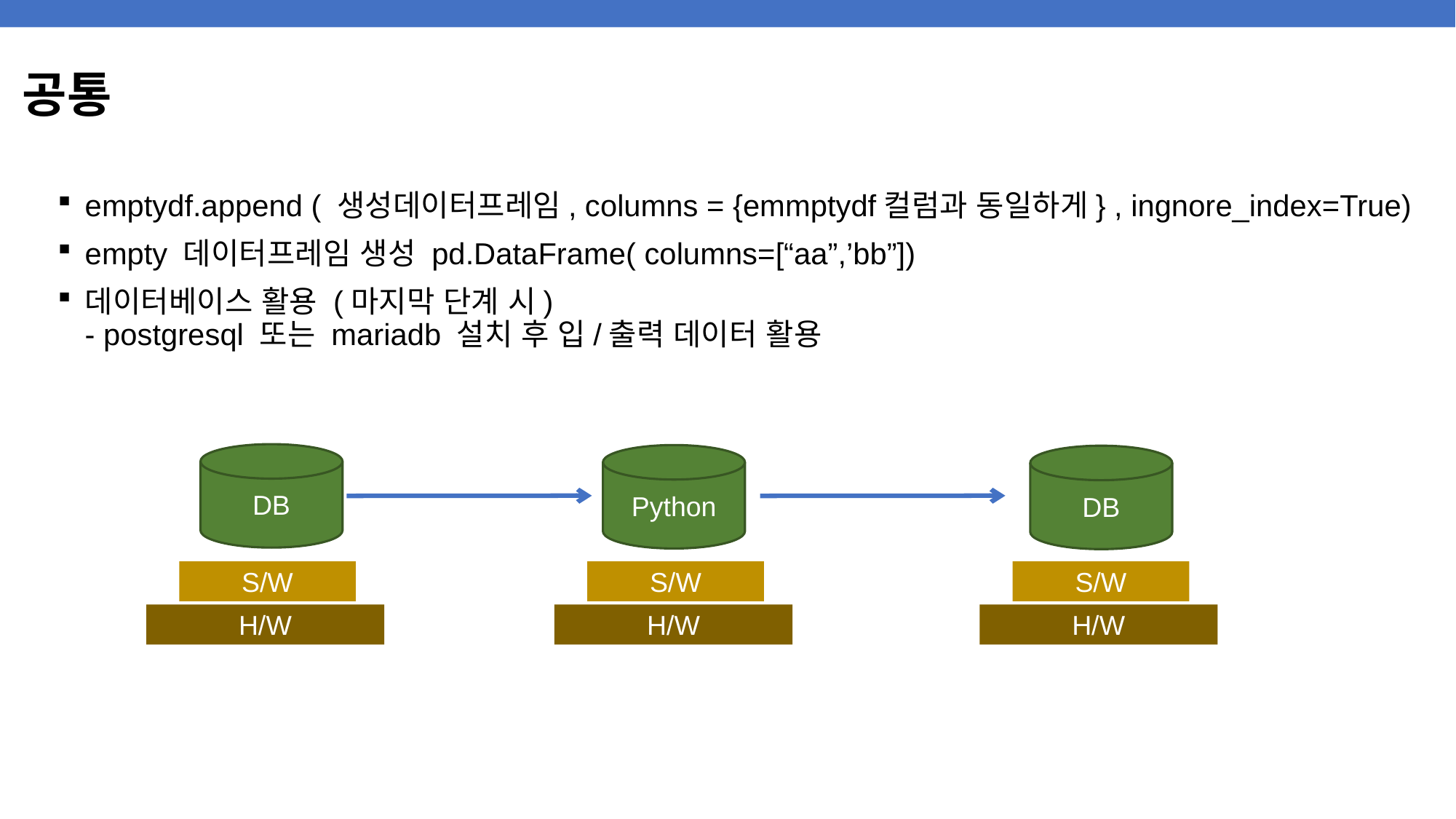

# 공통
emptydf.append ( 생성데이터프레임, columns = {emmptydf컬럼과 동일하게} , ingnore_index=True)
empty 데이터프레임 생성 pd.DataFrame( columns=[“aa”,’bb”])
데이터베이스 활용 (마지막 단계 시)
- postgresql 또는 mariadb 설치 후 입/출력 데이터 활용
DB
Python
DB
S/W
S/W
S/W
H/W
H/W
H/W